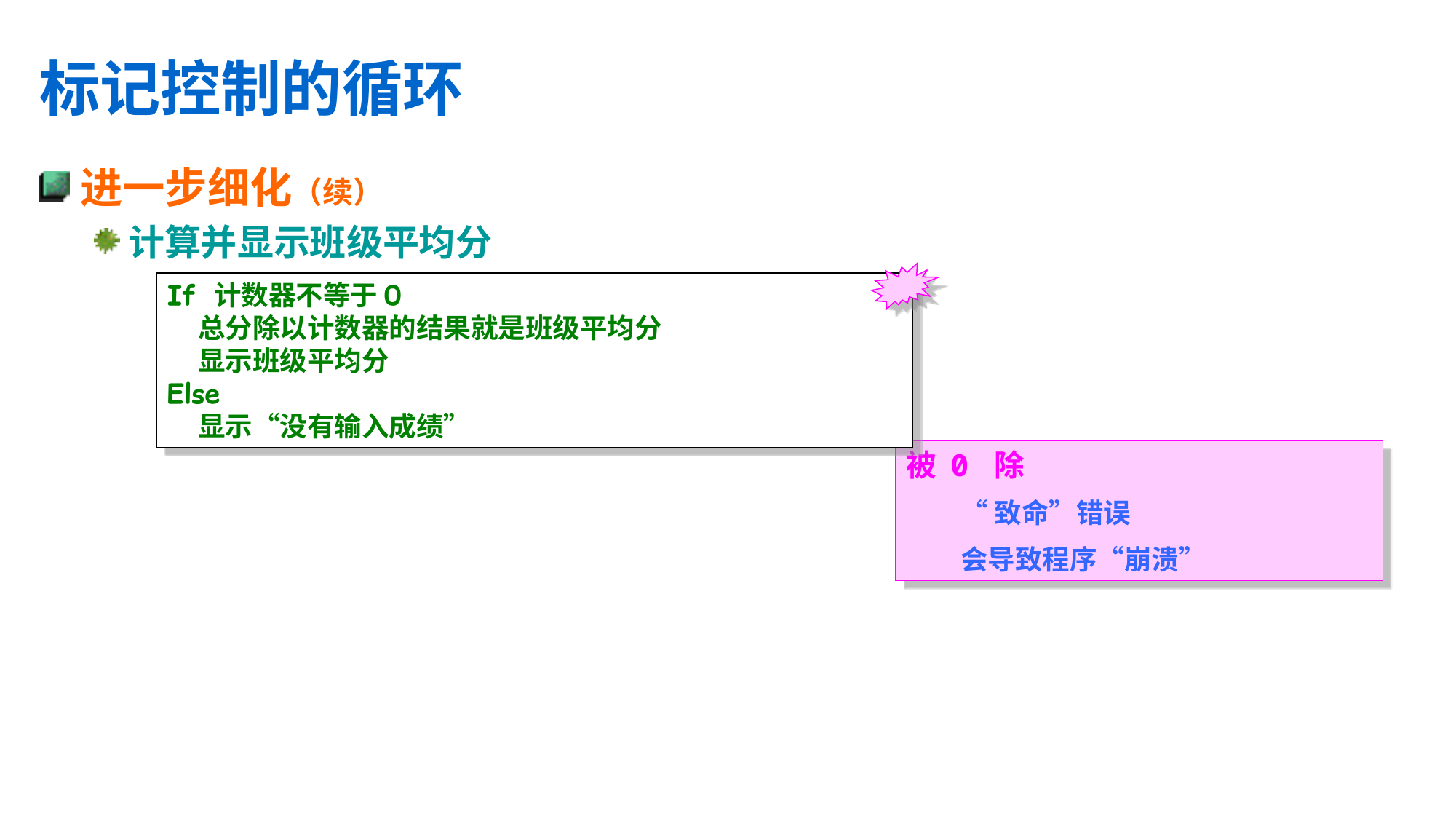

# 标记控制的循环
进一步细化（续）
计算并显示班级平均分

If 计数器不等于0
    总分除以计数器的结果就是班级平均分
    显示班级平均分
Else
    显示“没有输入成绩”
被 0 除
“致命”错误
会导致程序“崩溃”
14